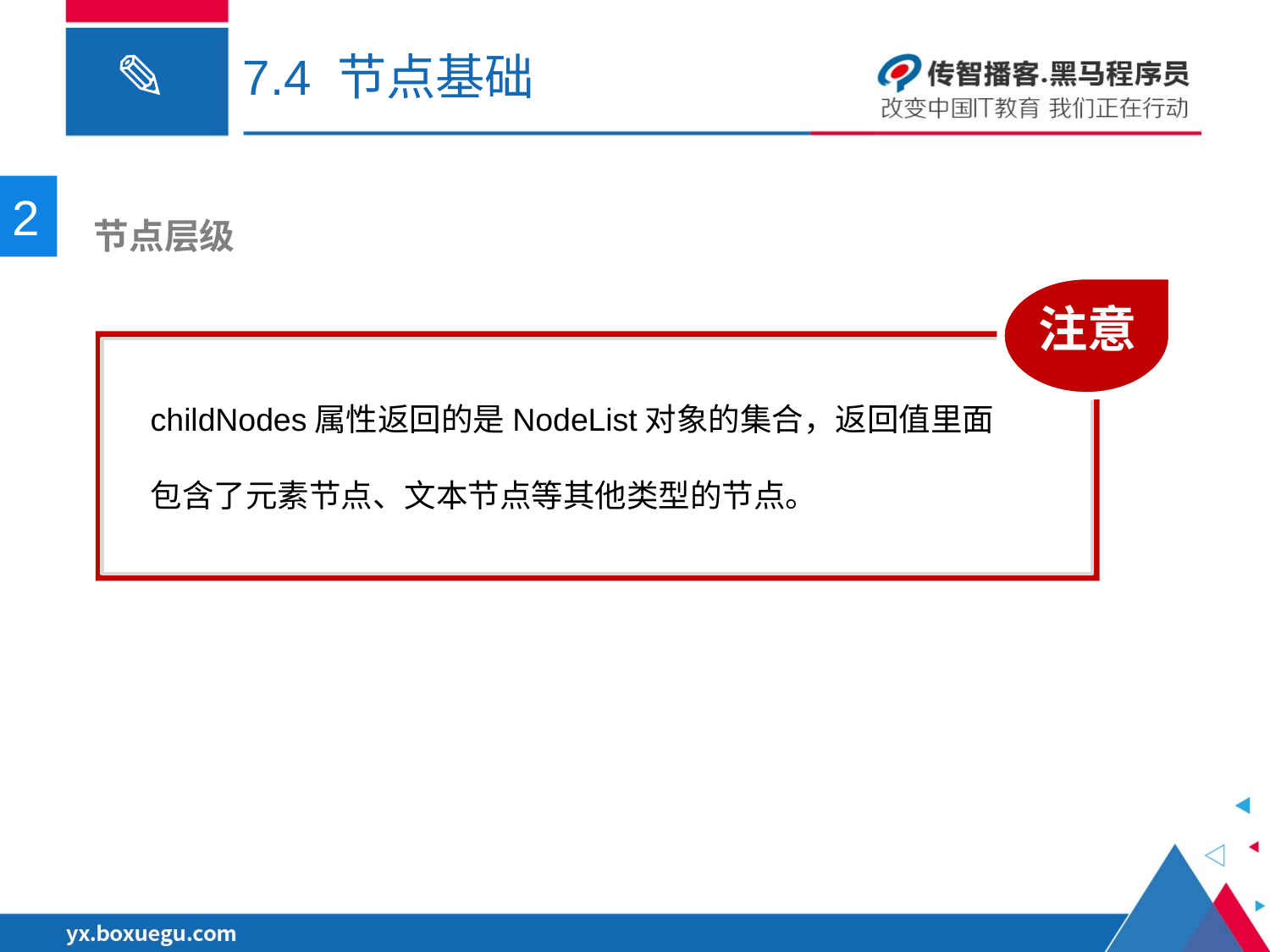

# 7.4 节点基础

2
  节点层级

注意

childNodes属性返回的是NodeList对象的集合，返回值里面包含了元素节点、文本节点等其他类型的节点。